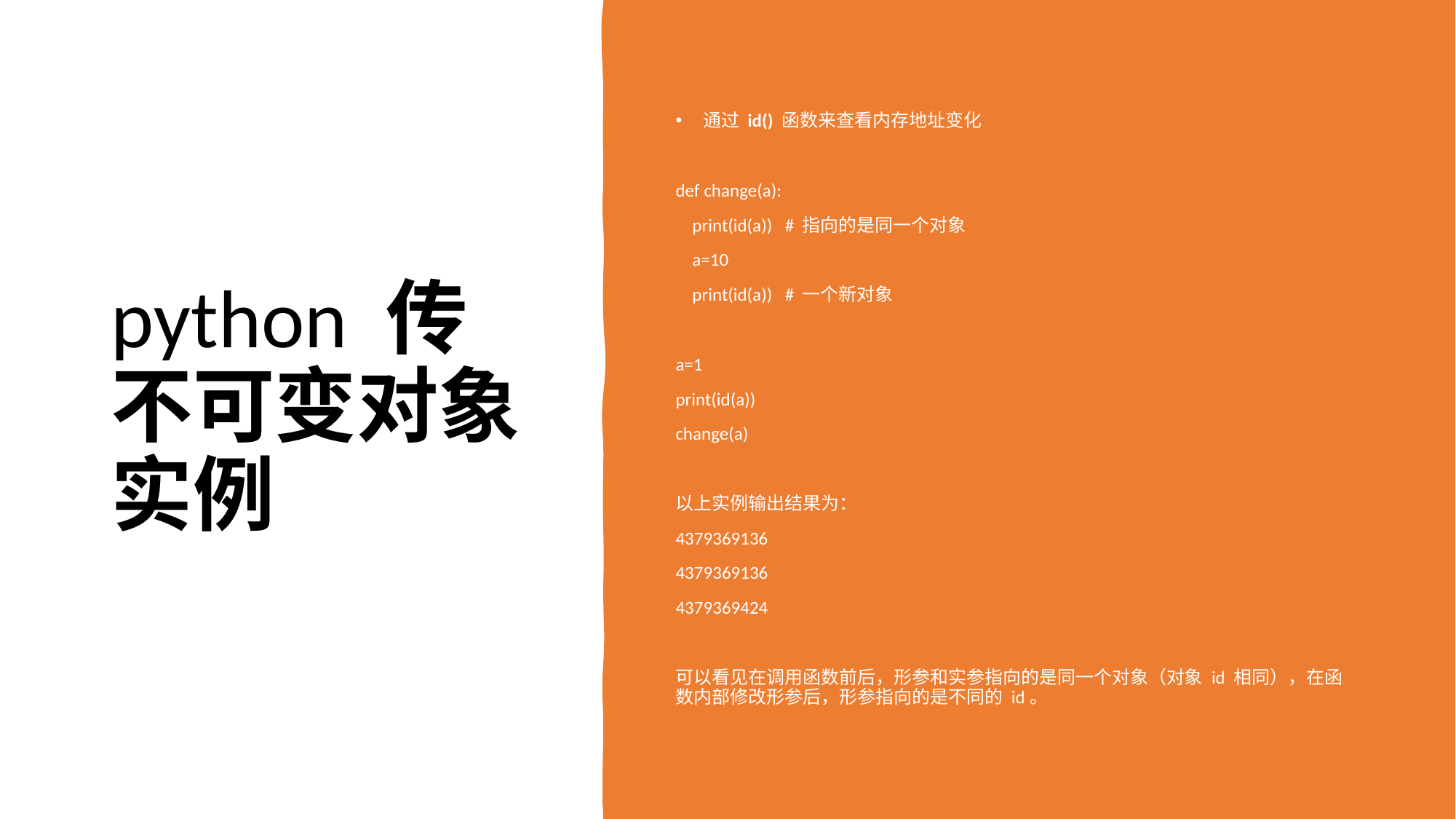

# python 传不可变对象实例
通过 id() 函数来查看内存地址变化

def change(a):
    print(id(a))   # 指向的是同一个对象
    a=10
    print(id(a))   # 一个新对象

a=1
print(id(a))
change(a)

以上实例输出结果为：
4379369136
4379369136
4379369424

可以看见在调用函数前后，形参和实参指向的是同一个对象（对象 id 相同），在函数内部修改形参后，形参指向的是不同的 id。